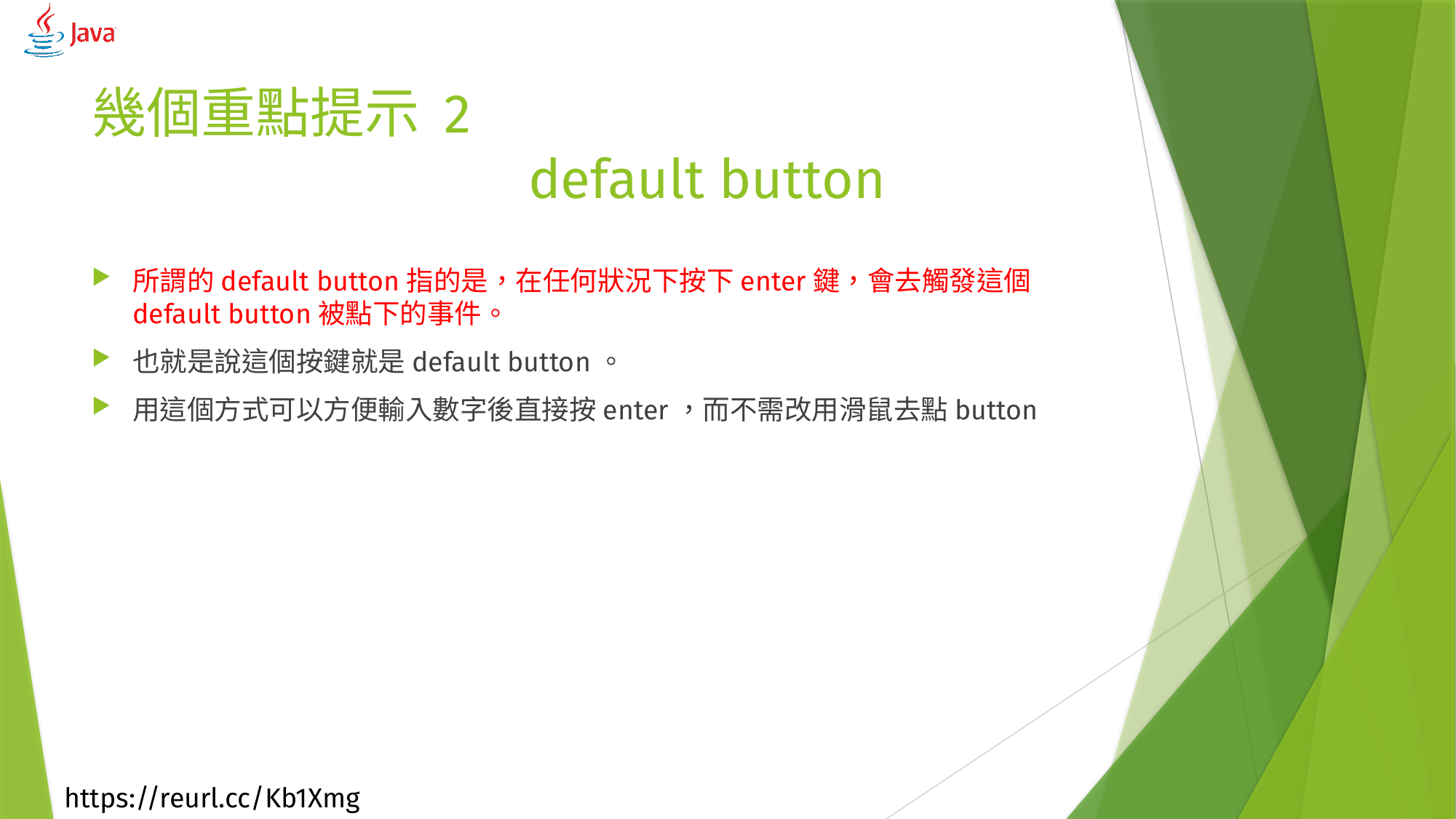

# 幾個重點提示 2 default button
所謂的default button指的是，在任何狀況下按下enter鍵，會去觸發這個default button被點下的事件。
也就是說這個按鍵就是default button。
用這個方式可以方便輸入數字後直接按enter，而不需改用滑鼠去點button